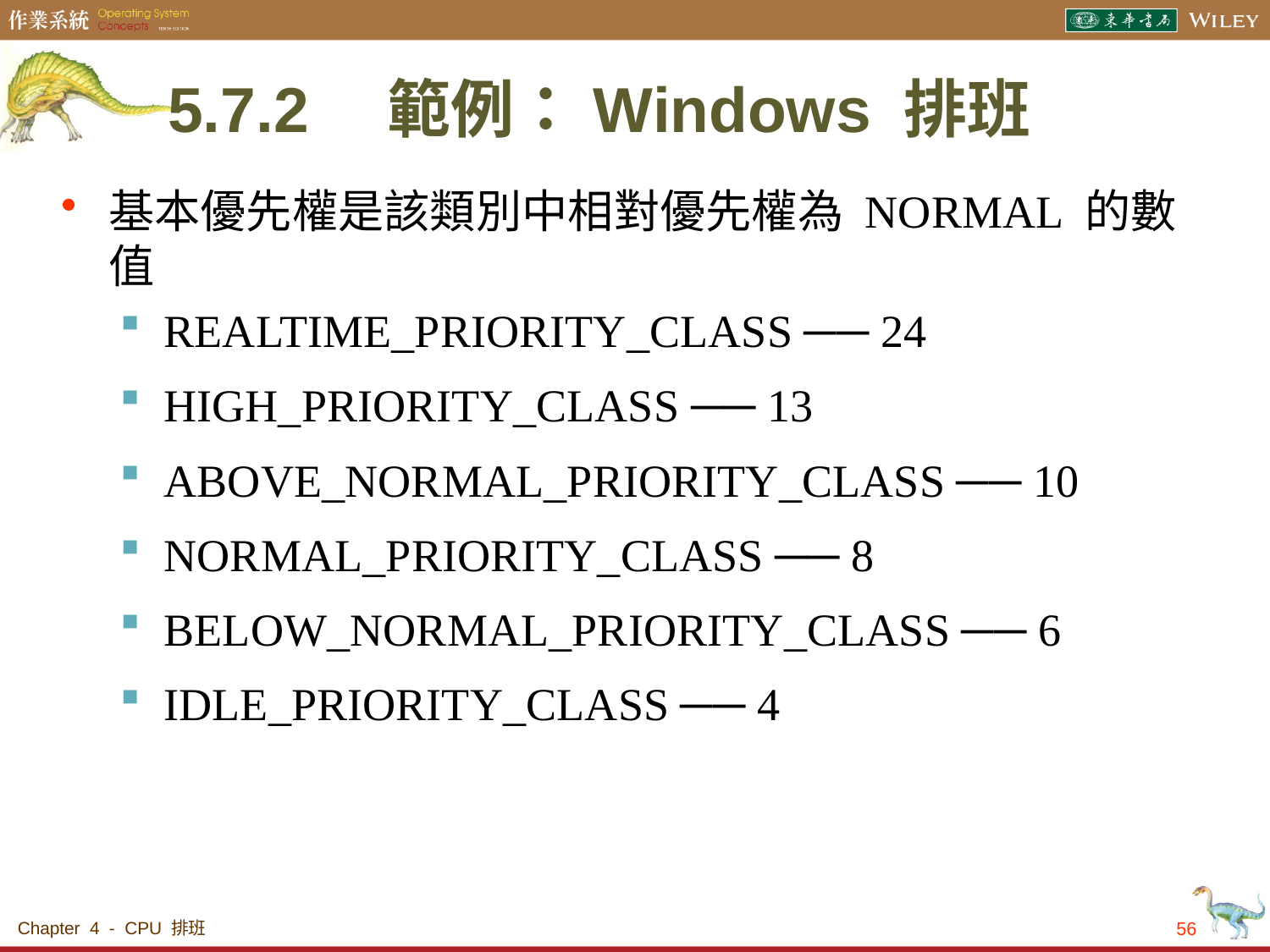

# 5.7.2　範例：Windows 排班
基本優先權是該類別中相對優先權為 NORMAL 的數值
REALTIME_PRIORITY_CLASS ── 24
HIGH_PRIORITY_CLASS ── 13
ABOVE_NORMAL_PRIORITY_CLASS ── 10
NORMAL_PRIORITY_CLASS ── 8
BELOW_NORMAL_PRIORITY_CLASS ── 6
IDLE_PRIORITY_CLASS ── 4
Chapter  4  -  CPU 排班
56